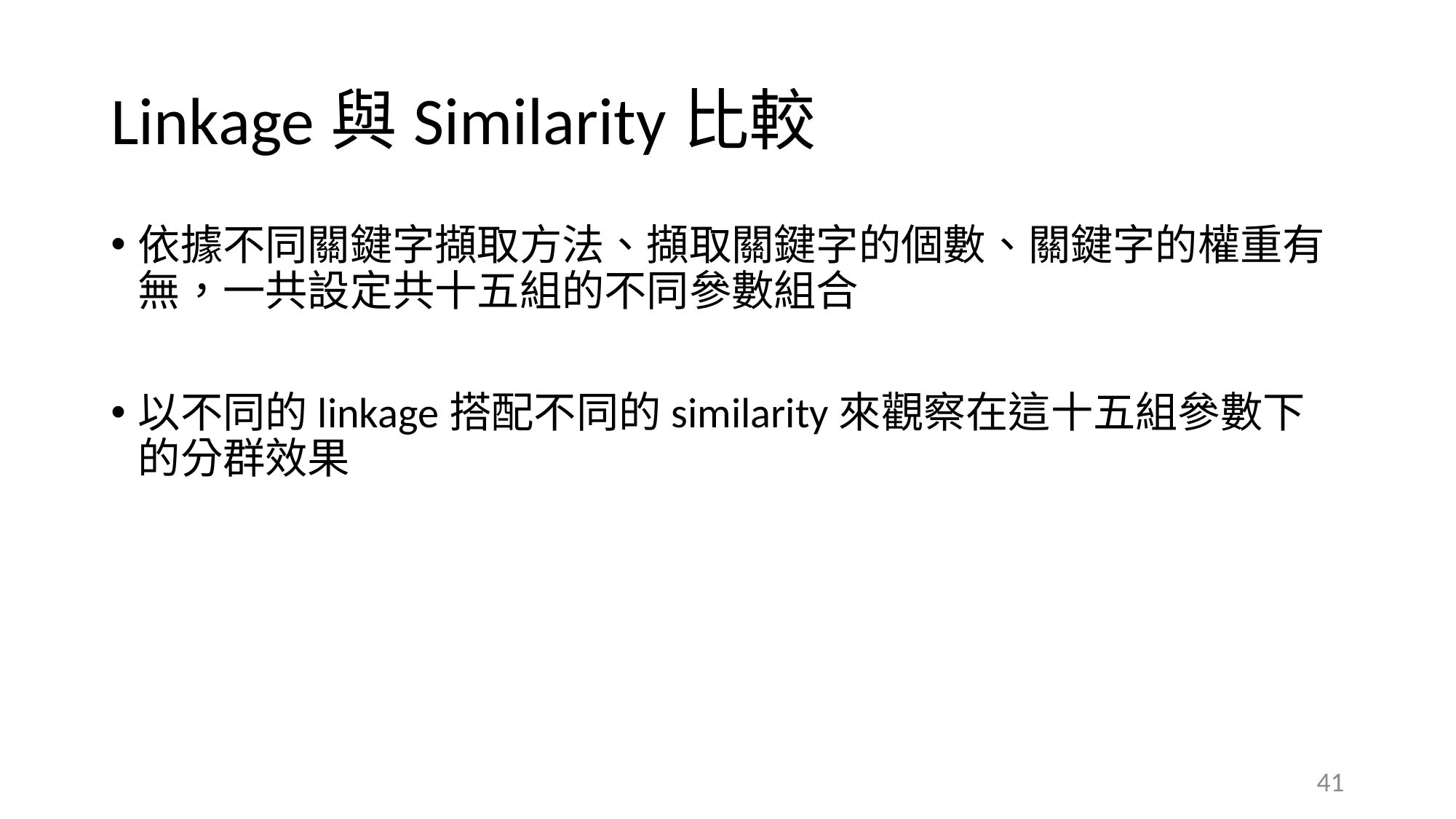

# Linkage與Similarity比較
依據不同關鍵字擷取方法、擷取關鍵字的個數、關鍵字的權重有無，一共設定共十五組的不同參數組合

以不同的linkage搭配不同的similarity來觀察在這十五組參數下的分群效果

41